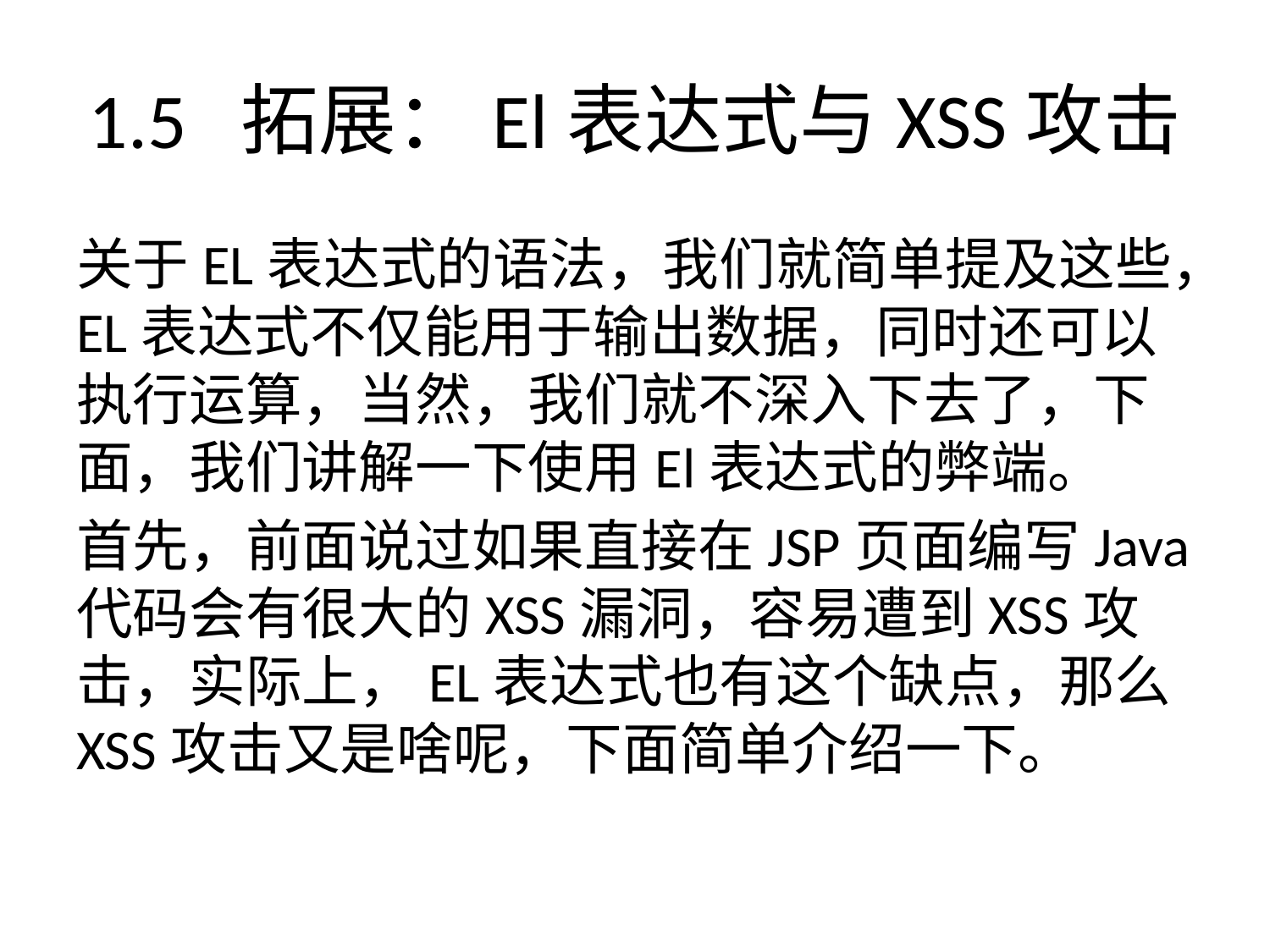

# 1.5  拓展：El表达式与XSS攻击
关于EL表达式的语法，我们就简单提及这些，EL表达式不仅能用于输出数据，同时还可以执行运算，当然，我们就不深入下去了，下面，我们讲解一下使用El表达式的弊端。
首先，前面说过如果直接在JSP页面编写Java代码会有很大的XSS漏洞，容易遭到XSS攻击，实际上，EL表达式也有这个缺点，那么XSS攻击又是啥呢，下面简单介绍一下。